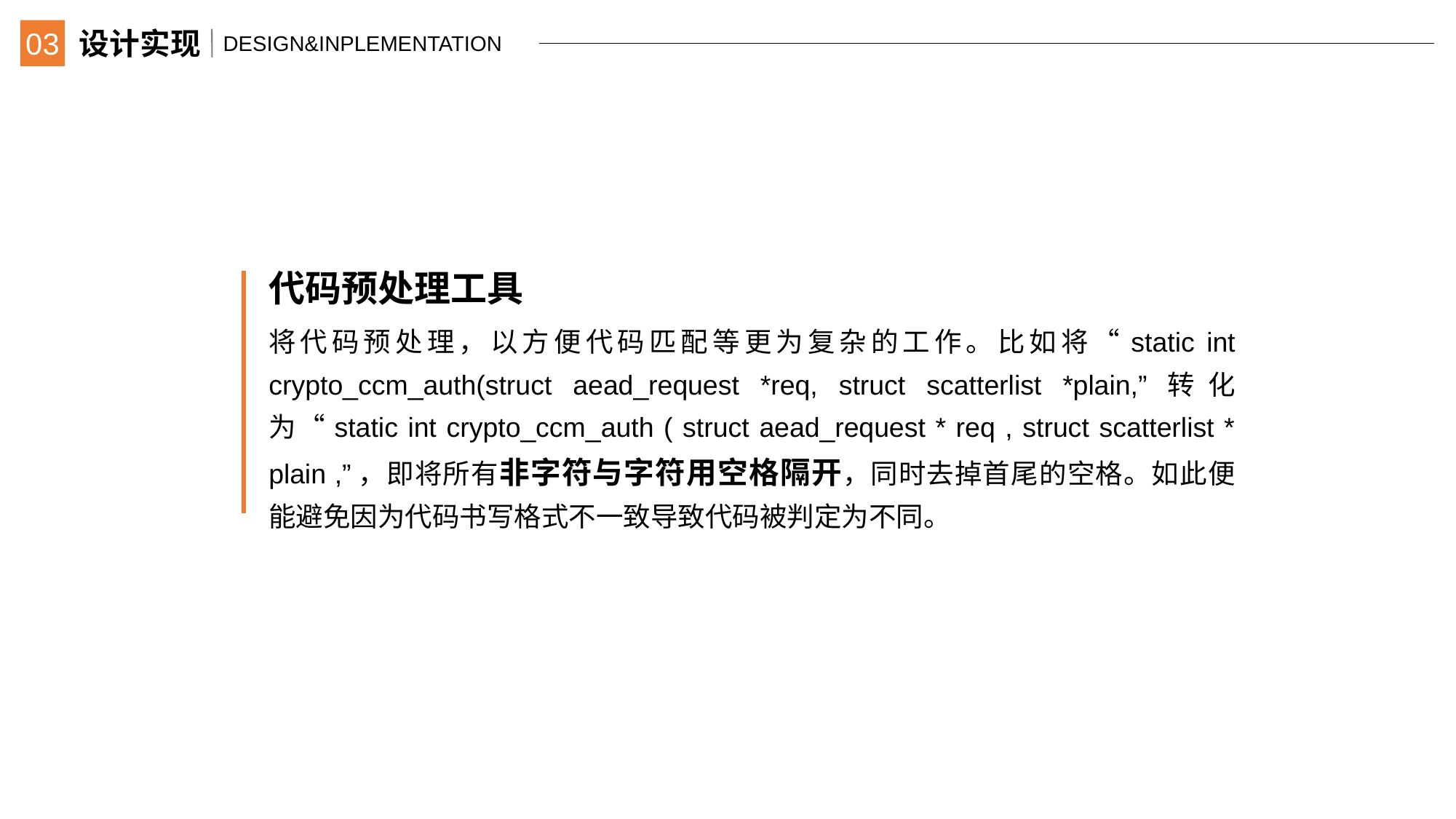

03
设计实现

DESIGN&INPLEMENTATION
代码预处理工具

将代码预处理，以方便代码匹配等更为复杂的工作。比如将“static int crypto_ccm_auth(struct aead_request *req, struct scatterlist *plain,”转化为“static int crypto_ccm_auth ( struct aead_request * req , struct scatterlist * plain ,”，即将所有非字符与字符用空格隔开，同时去掉首尾的空格。如此便能避免因为代码书写格式不一致导致代码被判定为不同。